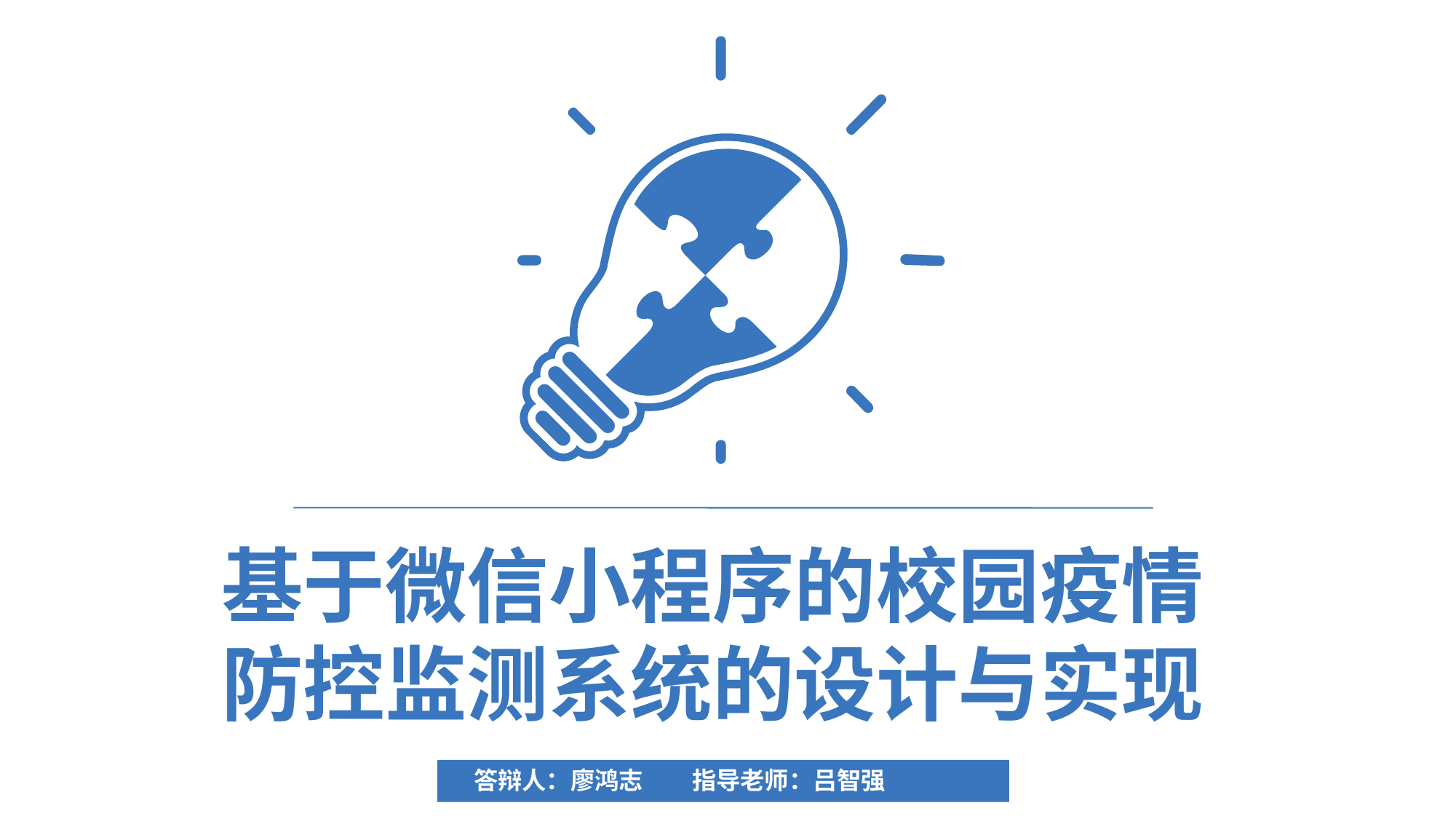

基于微信小程序的校园疫情防控监测系统的设计与实现

答辩人：廖鸿志         指导老师：吕智强